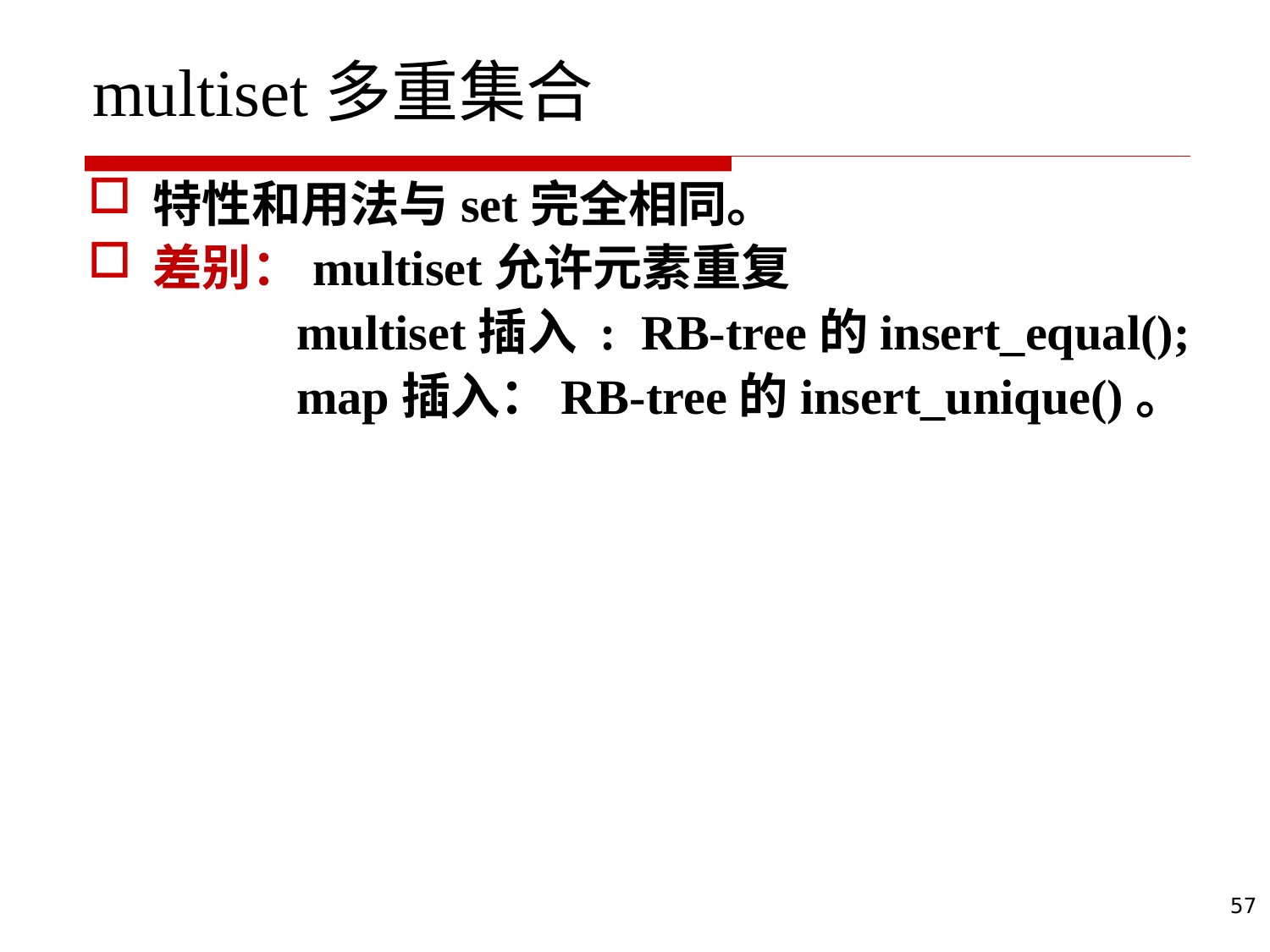

# multiset多重集合
特性和用法与set完全相同。
差别：multiset允许元素重复
                 multiset插入 :  RB-tree的insert_equal();
                 map插入：RB-tree的insert_unique()。

57